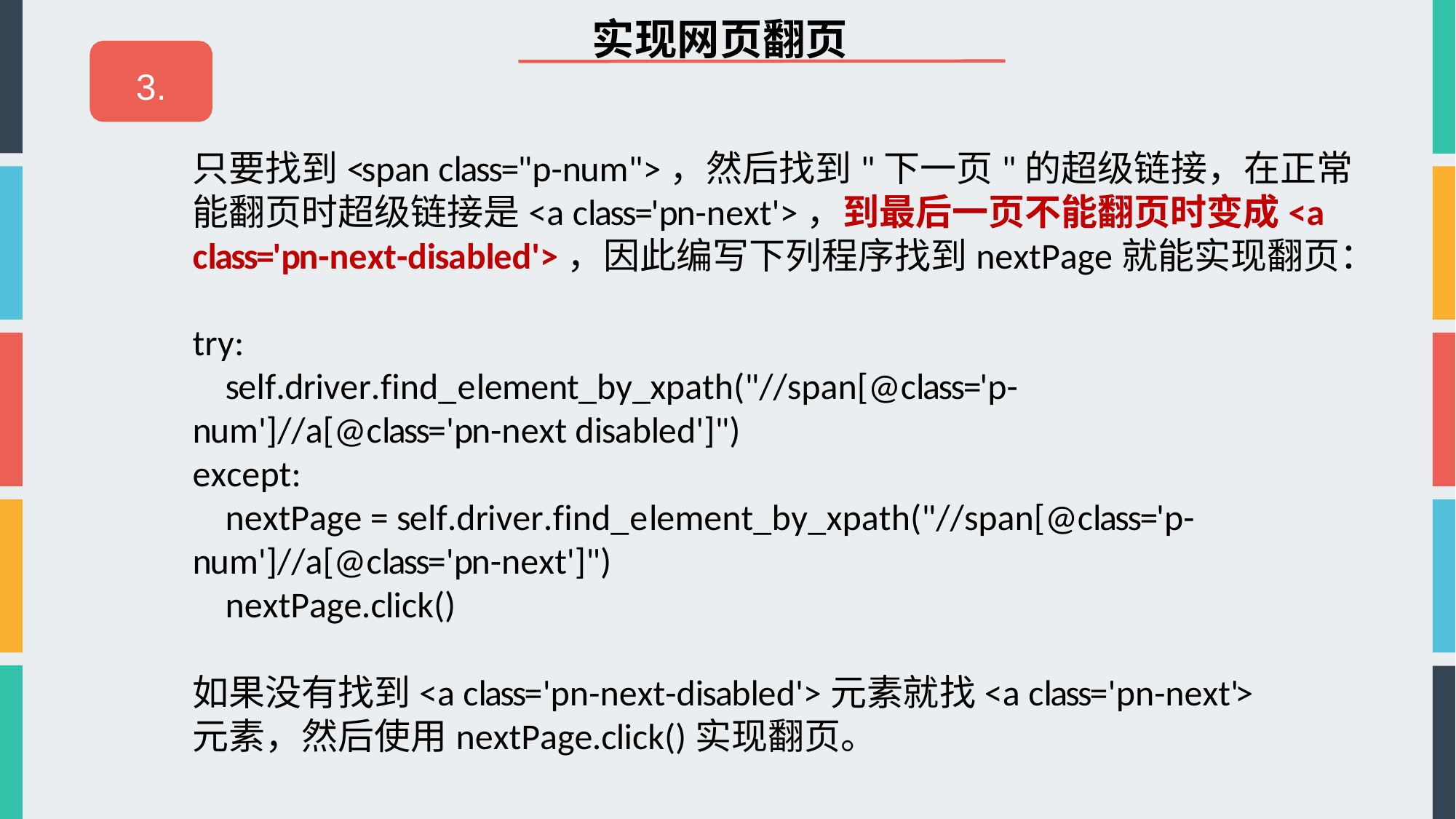

# 实现网页翻页

3.
只要找到<span class="p-num">，然后找到"下一页"的超级链接，在正常能翻页时超级链接是<a class='pn-next'>，到最后一页不能翻页时变成<a class='pn-next-disabled'>，因此编写下列程序找到nextPage就能实现翻页：

try:
self.driver.find_element_by_xpath("//span[@class='p-
num']//a[@class='pn-next disabled']")
except:
nextPage = self.driver.find_element_by_xpath("//span[@class='p-
num']//a[@class='pn-next']")
nextPage.click()

如果没有找到<a class='pn-next-disabled'>元素就找<a class='pn-next'>
元素，然后使用nextPage.click()实现翻页。